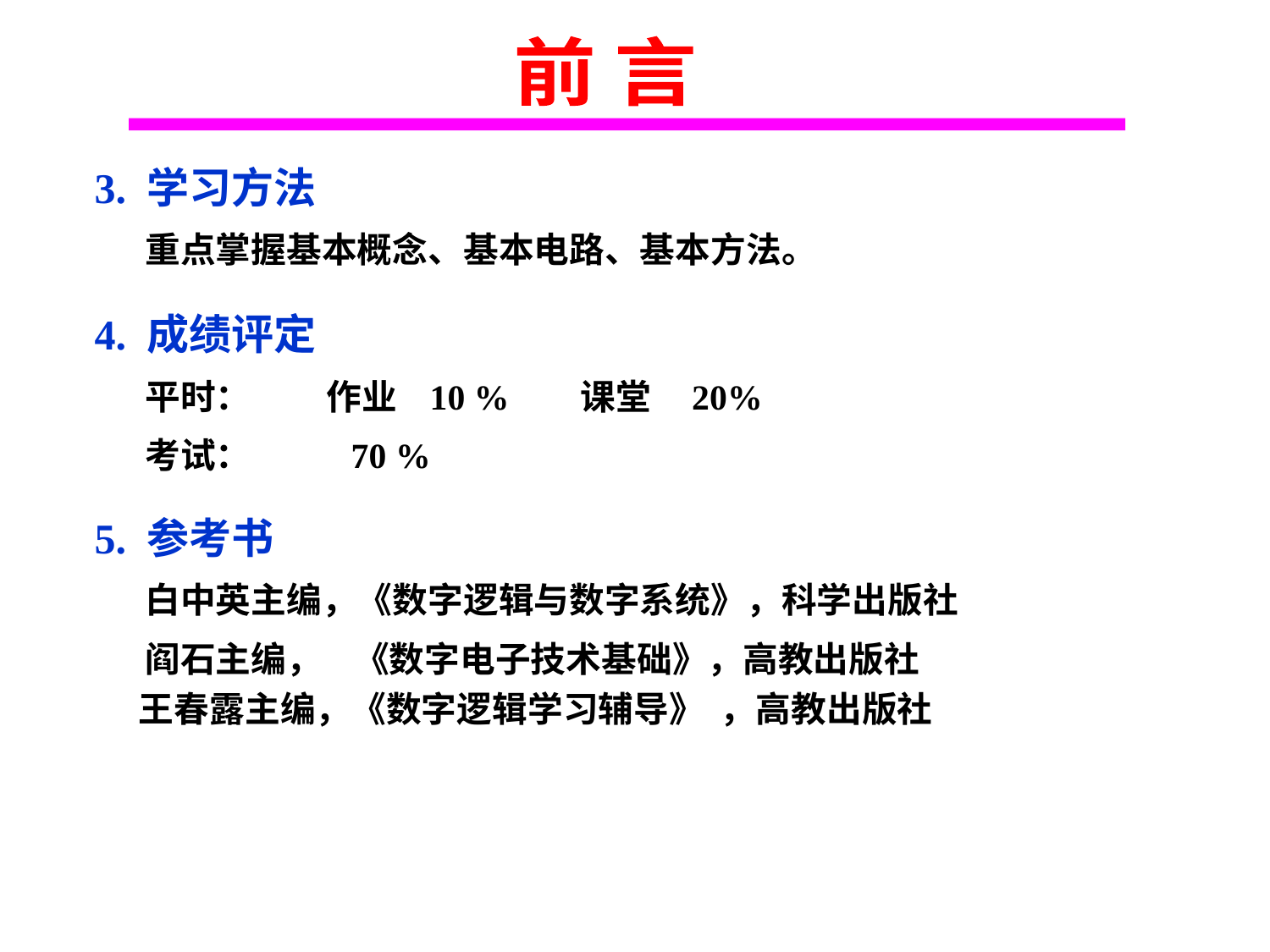

前 言

3. 学习方法
        重点掌握基本概念、基本电路、基本方法。
4. 成绩评定
        平时：	作业   10 %	课堂    20%
        考试：  	  70 %
5. 参考书
        白中英主编，《数字逻辑与数字系统》，科学出版社
        阎石主编，    《数字电子技术基础》，高教出版社
       王春露主编，《数字逻辑学习辅导》  ，高教出版社